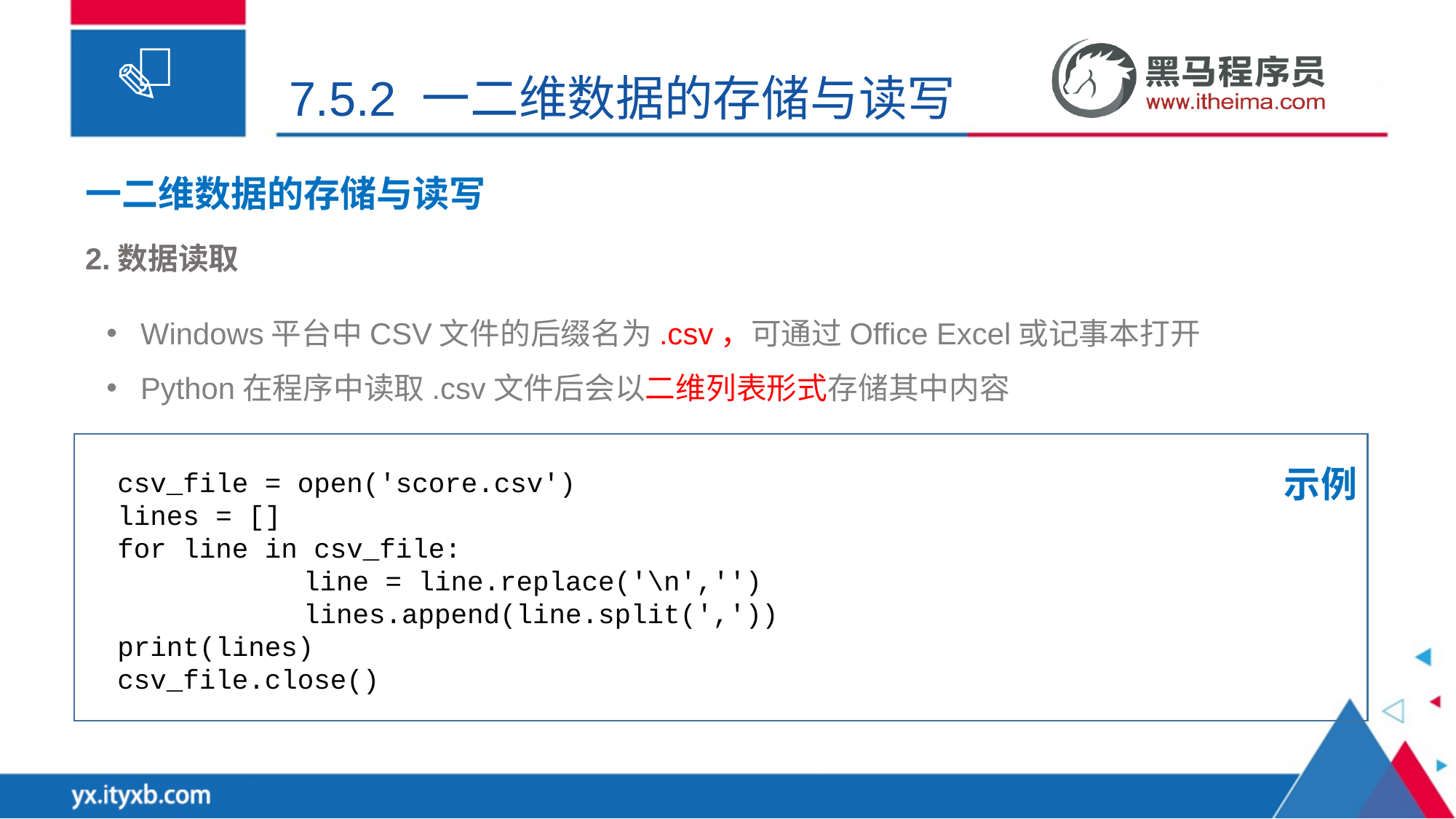

7.5.2 一二维数据的存储与读写
一二维数据的存储与读写
2.数据读取
Windows平台中CSV文件的后缀名为.csv，可通过Office Excel或记事本打开
Python在程序中读取.csv文件后会以二维列表形式存储其中内容

示例
csv_file = open('score.csv')
lines = []
for line in csv_file:
		line = line.replace('\n','')
		lines.append(line.split(','))
print(lines)
csv_file.close()